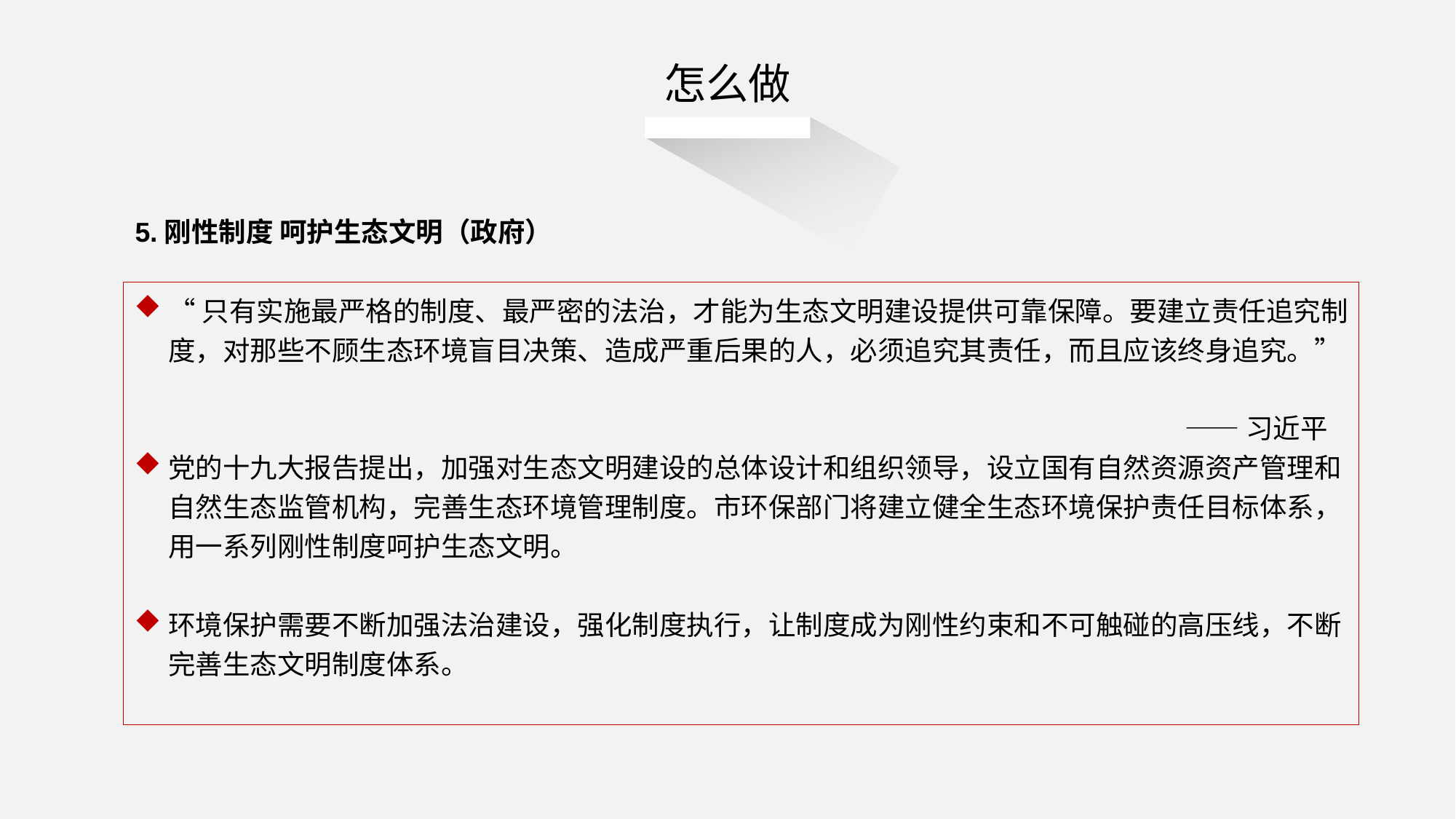

怎么做

5.刚性制度 呵护生态文明（政府）
“只有实施最严格的制度、最严密的法治，才能为生态文明建设提供可靠保障。要建立责任追究制度，对那些不顾生态环境盲目决策、造成严重后果的人，必须追究其责任，而且应该终身追究。”

					           ——习近平
党的十九大报告提出，加强对生态文明建设的总体设计和组织领导，设立国有自然资源资产管理和自然生态监管机构，完善生态环境管理制度。市环保部门将建立健全生态环境保护责任目标体系，用一系列刚性制度呵护生态文明。

环境保护需要不断加强法治建设，强化制度执行，让制度成为刚性约束和不可触碰的高压线，不断完善生态文明制度体系。